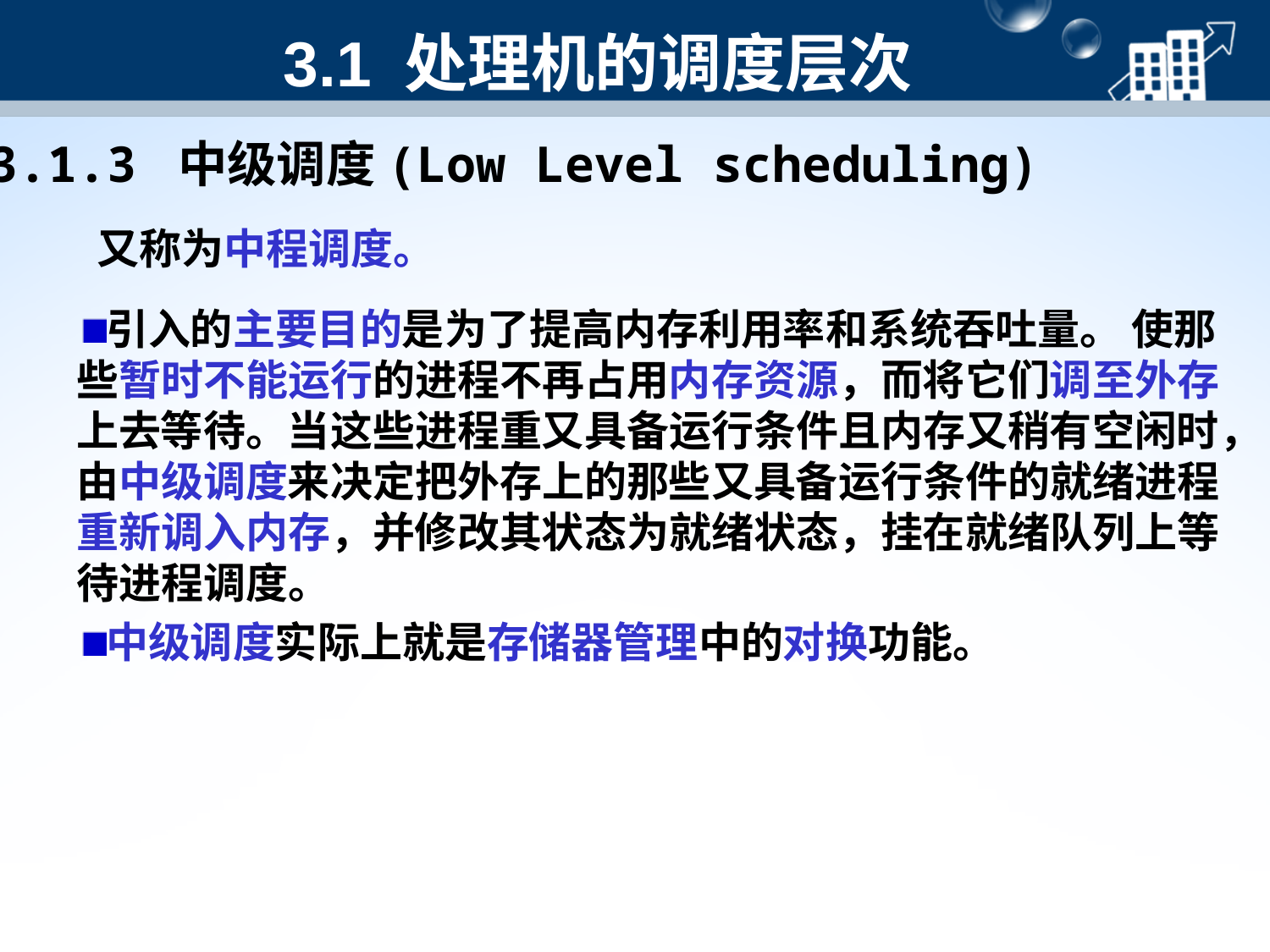

# 3.1 处理机的调度层次
3.1.3 中级调度(Low Level scheduling)
又称为中程调度。
引入的主要目的是为了提高内存利用率和系统吞吐量。 使那些暂时不能运行的进程不再占用内存资源，而将它们调至外存上去等待。当这些进程重又具备运行条件且内存又稍有空闲时，由中级调度来决定把外存上的那些又具备运行条件的就绪进程重新调入内存，并修改其状态为就绪状态，挂在就绪队列上等待进程调度。
中级调度实际上就是存储器管理中的对换功能。